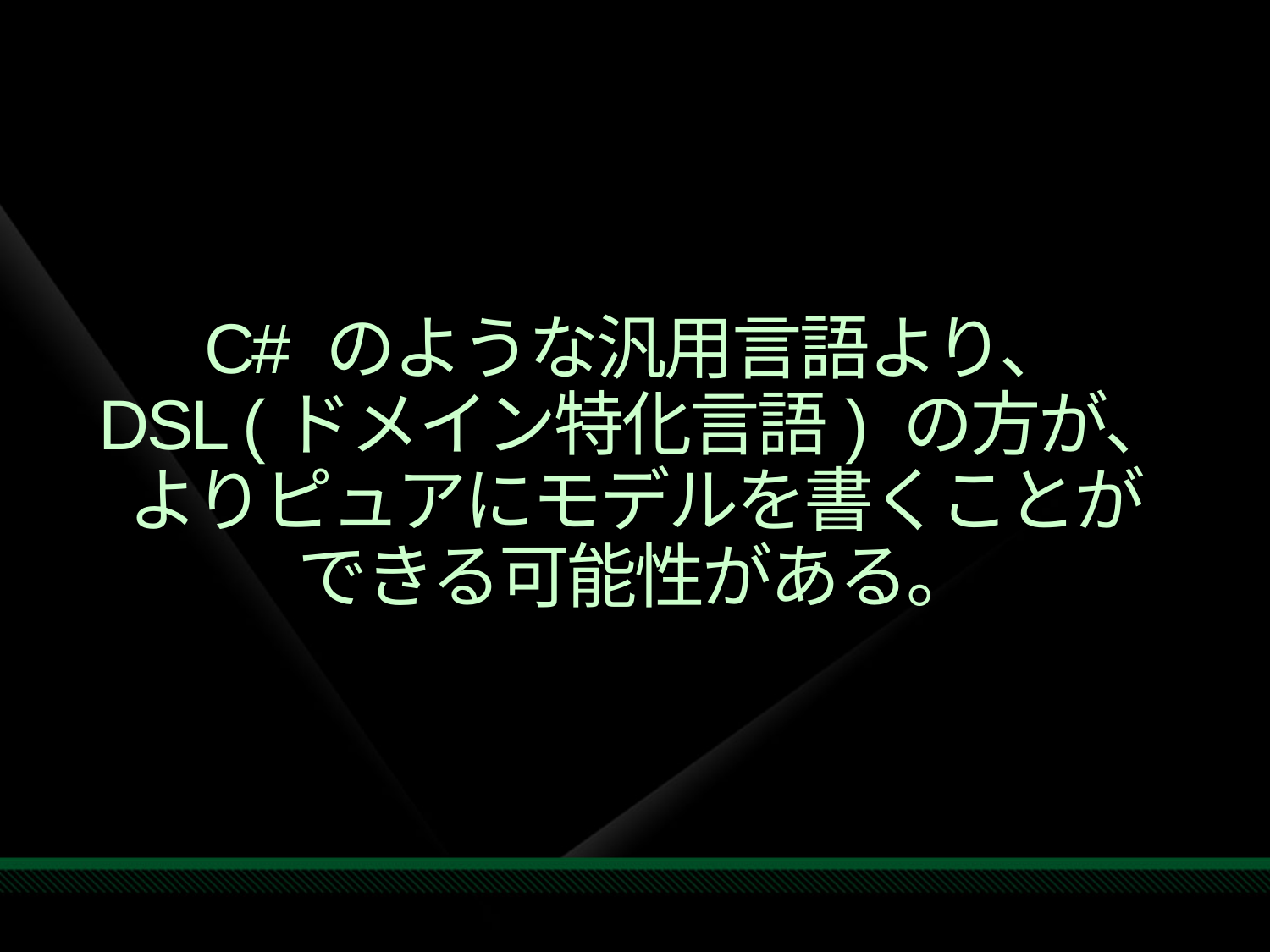

# C# のような汎用言語より、 DSL (ドメイン特化言語) の方が、 よりピュアにモデルを書くことが できる可能性がある。